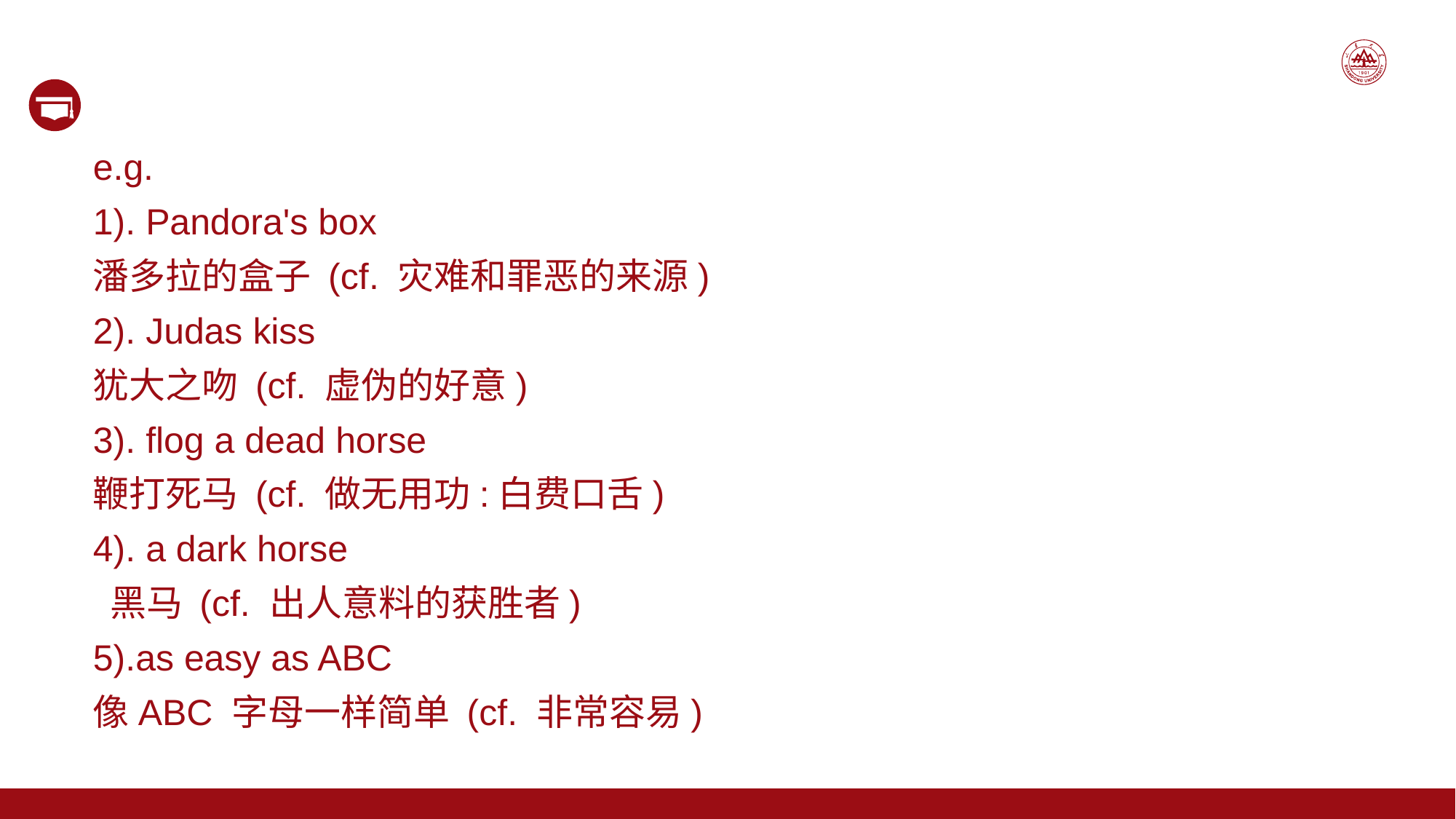

e.g.
1). Pandora's box
潘多拉的盒子 (cf. 灾难和罪恶的来源)
2). Judas kiss
犹大之吻 (cf. 虚伪的好意)
3). flog a dead horse
鞭打死马 (cf. 做无用功:白费口舌)
4). a dark horse
 黑马 (cf. 出人意料的获胜者)
5).as easy as ABC
像ABC 字母一样简单 (cf. 非常容易)